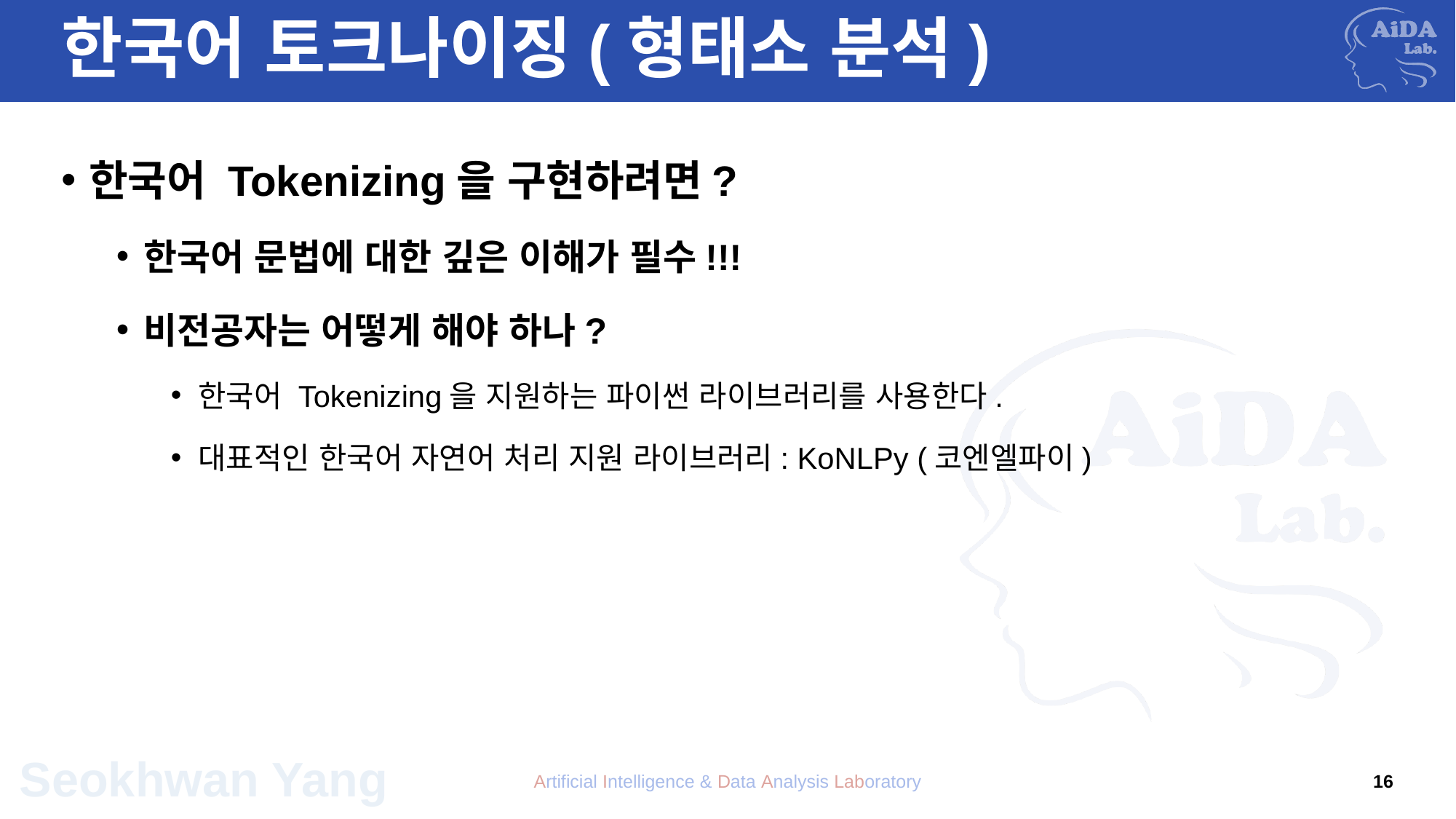

# 한국어 토크나이징(형태소 분석)
한국어 Tokenizing을 구현하려면?
한국어 문법에 대한 깊은 이해가 필수!!!
비전공자는 어떻게 해야 하나?
한국어 Tokenizing을 지원하는 파이썬 라이브러리를 사용한다.
대표적인 한국어 자연어 처리 지원 라이브러리: KoNLPy (코엔엘파이)
Artificial Intelligence & Data Analysis Laboratory
16